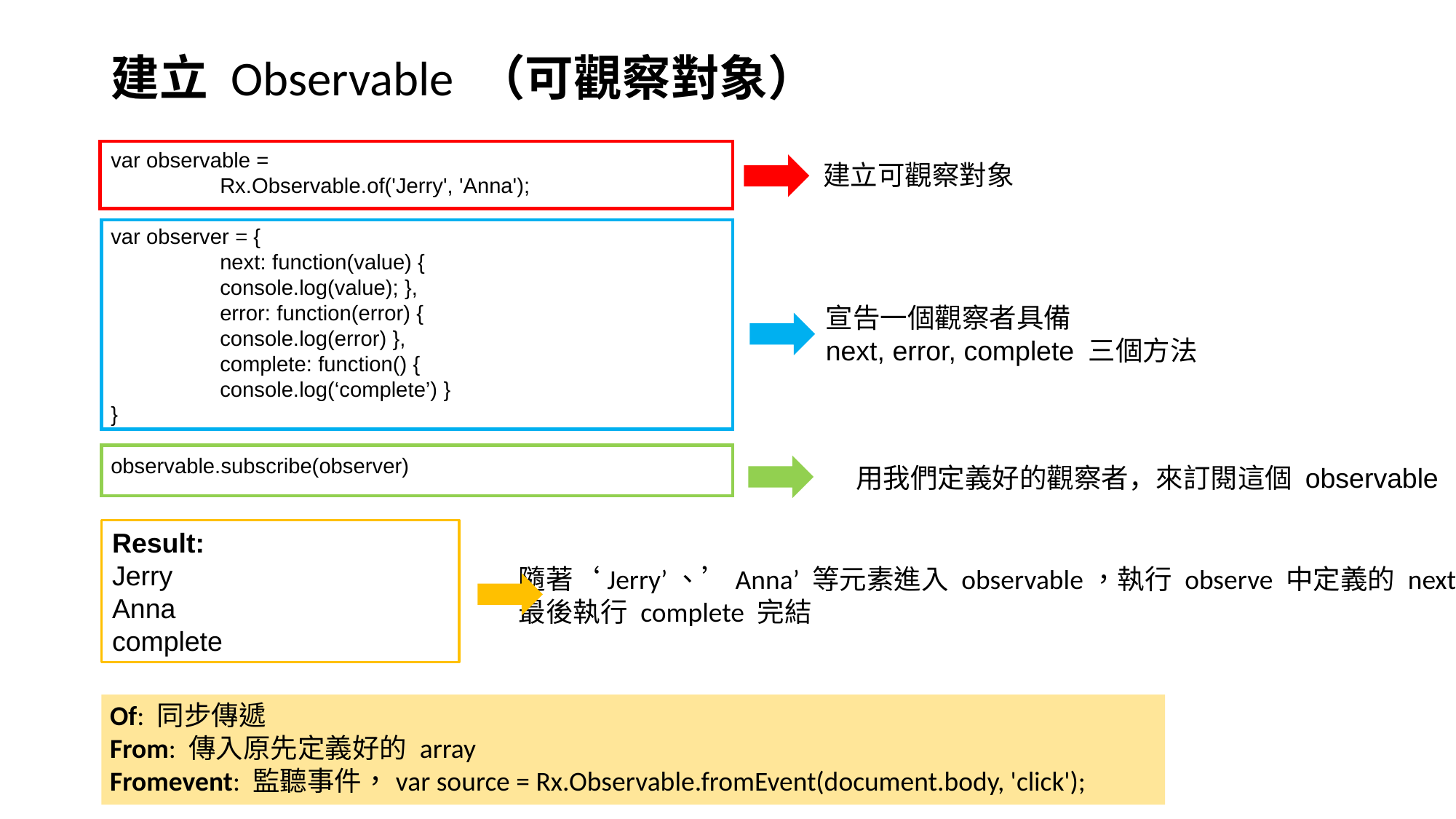

# 建立 Observable （可觀察對象）
var observable =
	Rx.Observable.of('Jerry', 'Anna');

var observer = {
	next: function(value) { 				console.log(value); },
	error: function(error) { 				console.log(error) },
	complete: function() { 				console.log(‘complete’) }
}

observable.subscribe(observer)

建立可觀察對象

宣告一個觀察者具備
next, error, complete 三個方法

用我們定義好的觀察者，來訂閱這個 observable
Result:
Jerry
Anna
complete
隨著‘Jerry’、’Anna’ 等元素進入 observable，執行 observe 中定義的 next
最後執行 complete 完結

Of: 同步傳遞
From: 傳入原先定義好的 array
Fromevent: 監聽事件，var source = Rx.Observable.fromEvent(document.body, 'click');